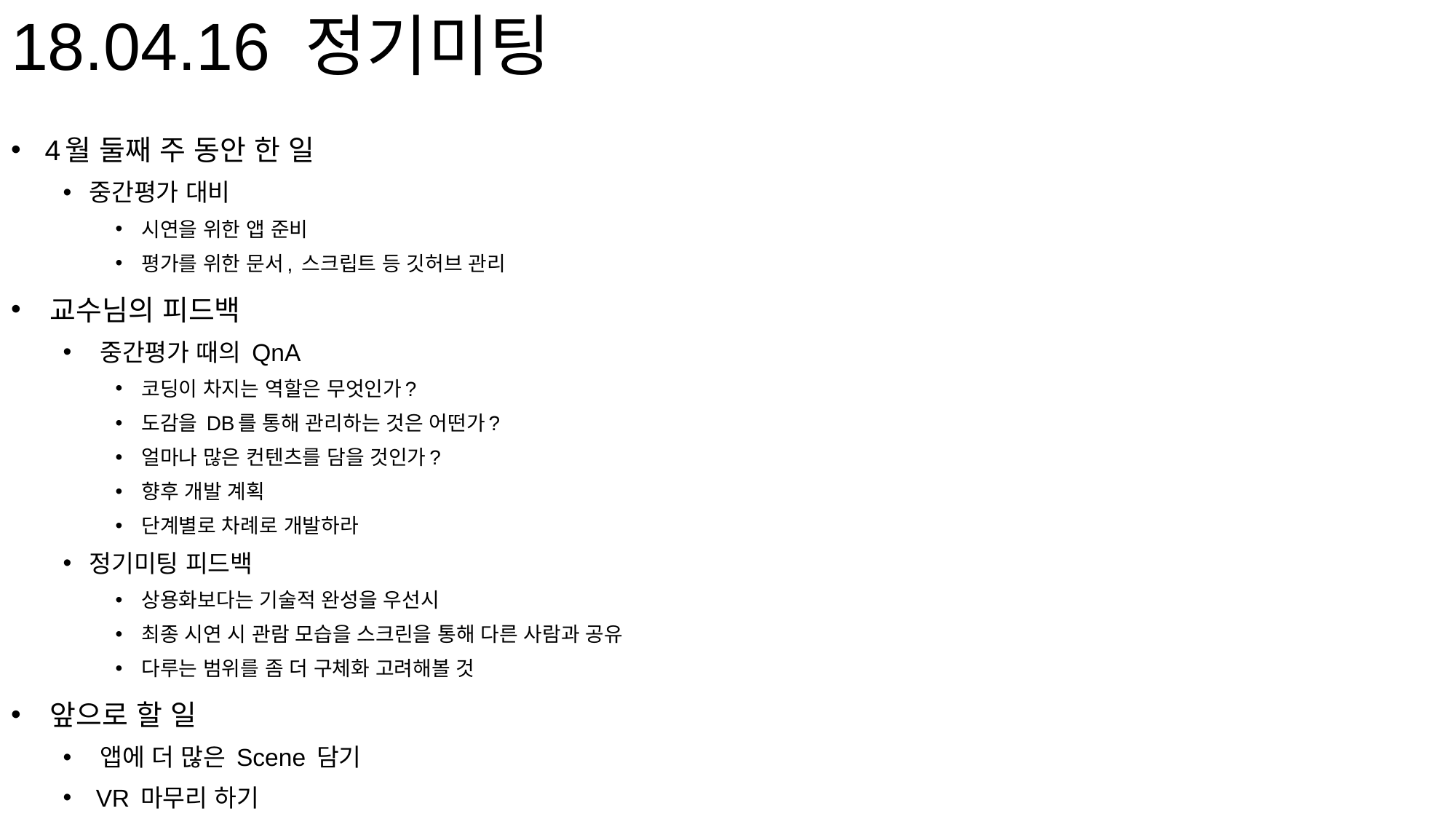

# 18.04.16 정기미팅
 4월 둘째 주 동안 한 일
중간평가 대비
시연을 위한 앱 준비
평가를 위한 문서, 스크립트 등 깃허브 관리
 교수님의 피드백
 중간평가 때의 QnA
코딩이 차지는 역할은 무엇인가?
도감을 DB를 통해 관리하는 것은 어떤가?
얼마나 많은 컨텐츠를 담을 것인가?
향후 개발 계획
단계별로 차례로 개발하라
정기미팅 피드백
상용화보다는 기술적 완성을 우선시
최종 시연 시 관람 모습을 스크린을 통해 다른 사람과 공유
다루는 범위를 좀 더 구체화 고려해볼 것
 앞으로 할 일
 앱에 더 많은 Scene 담기
 VR 마무리 하기